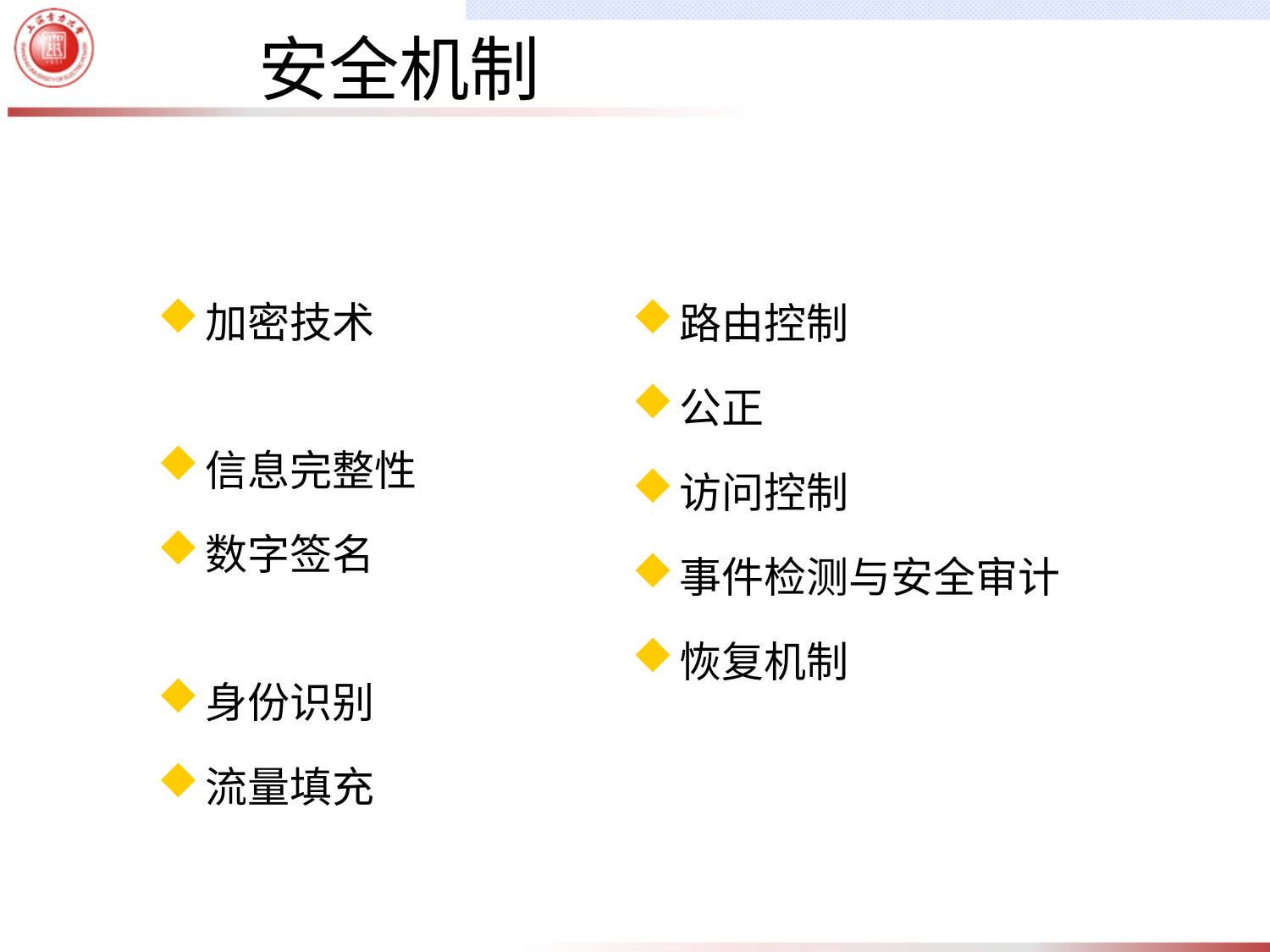

安全机制
加密技术
信息完整性
数字签名
身份识别
流量填充
路由控制
公正
访问控制
事件检测与安全审计
恢复机制